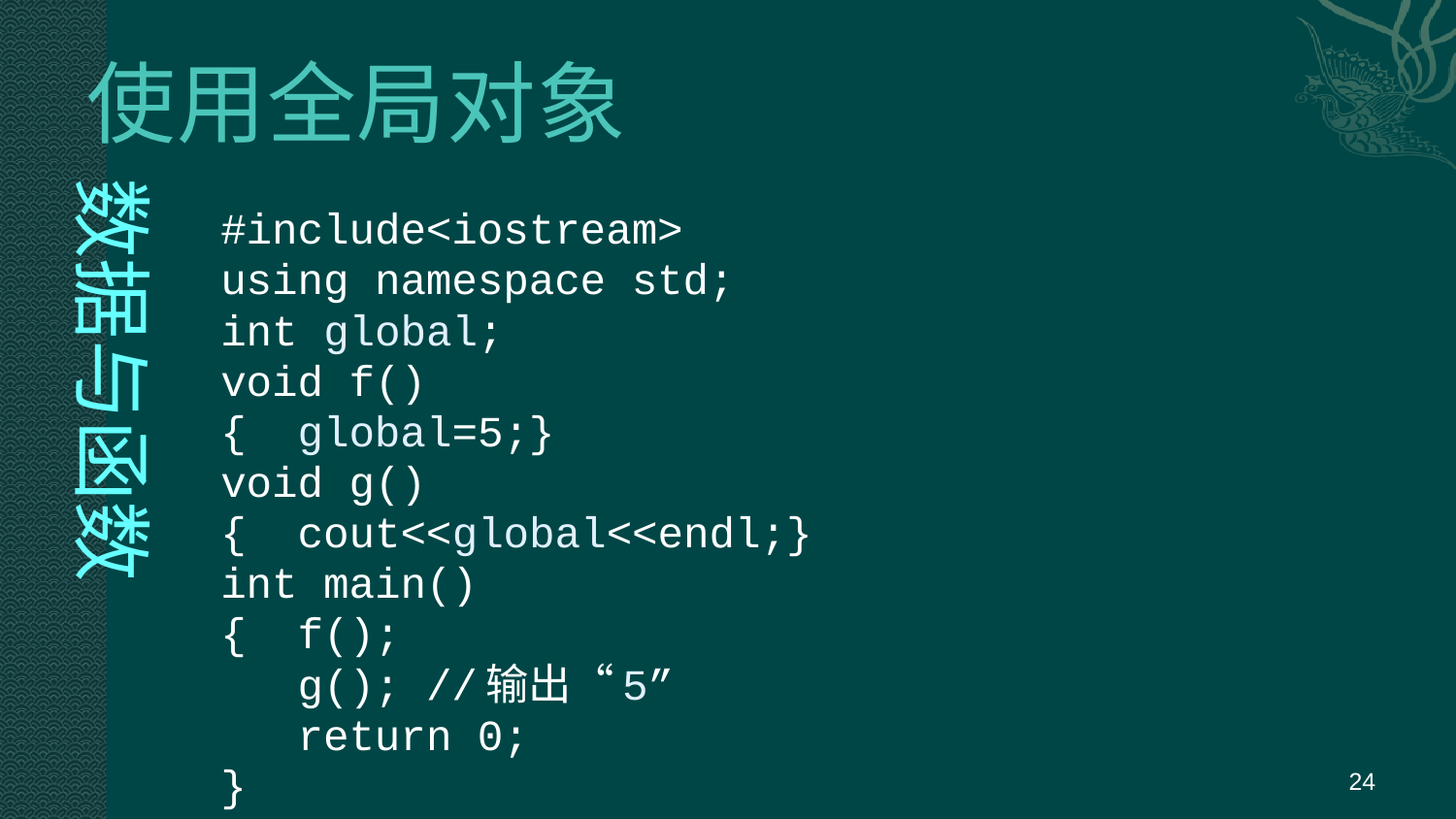

# 使用全局对象
数据与函数
#include<iostream>
using namespace std;
int global;
void f()
{  global=5;}
void g()
{  cout<<global<<endl;}
int main()
{  f();
   g(); //输出“5”
   return 0;
}
24